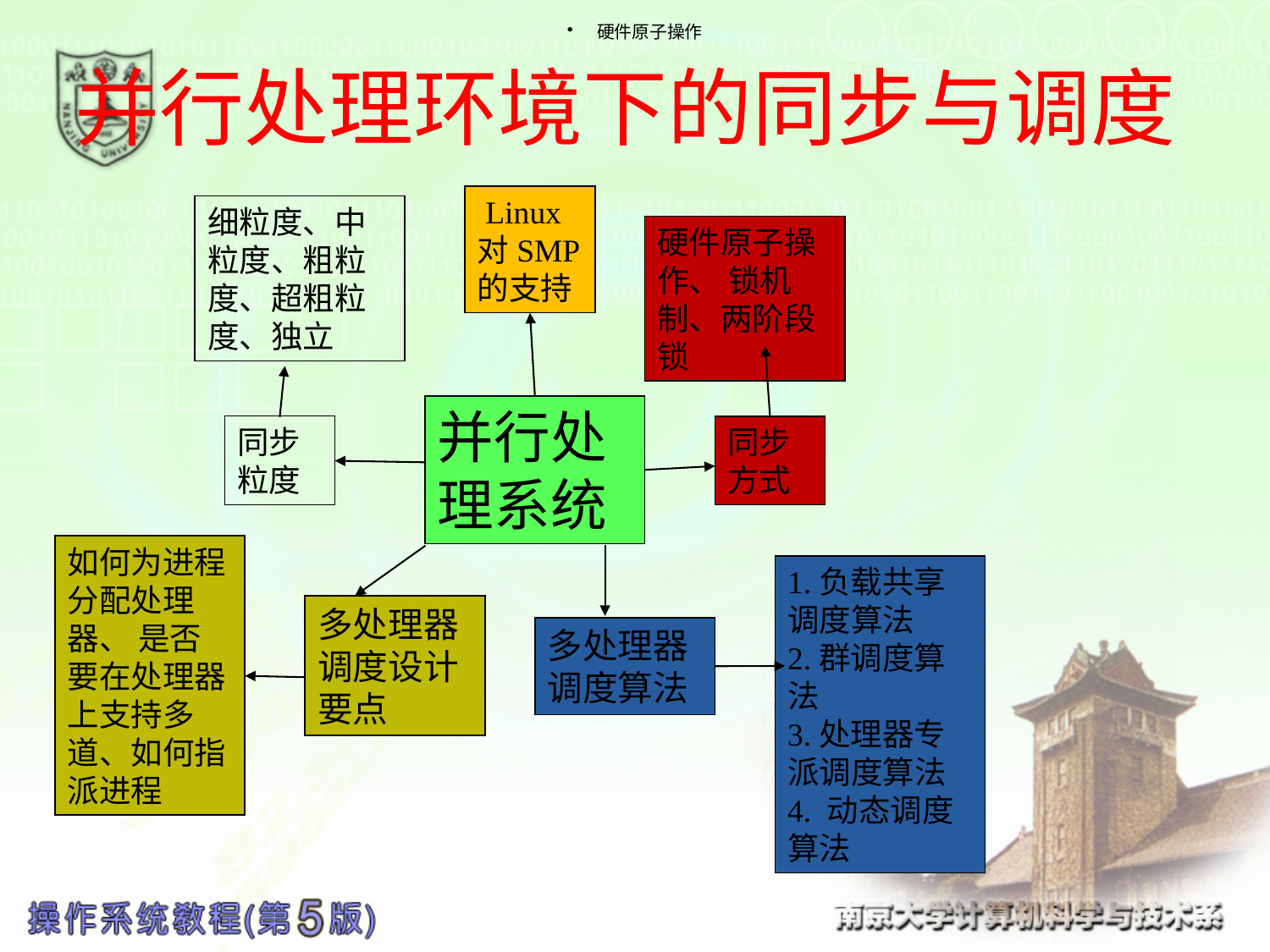

硬件原子操作
# 并行处理环境下的同步与调度
 Linux对SMP的支持
细粒度、中粒度、粗粒度、超粗粒度、独立
硬件原子操作、 锁机制、两阶段锁
并行处理系统
同步粒度
同步方式
如何为进程分配处理器、 是否要在处理器上支持多道、如何指派进程
1.负载共享调度算法
2.群调度算法
3.处理器专派调度算法
4. 动态调度算法
多处理器调度设计要点
多处理器调度算法